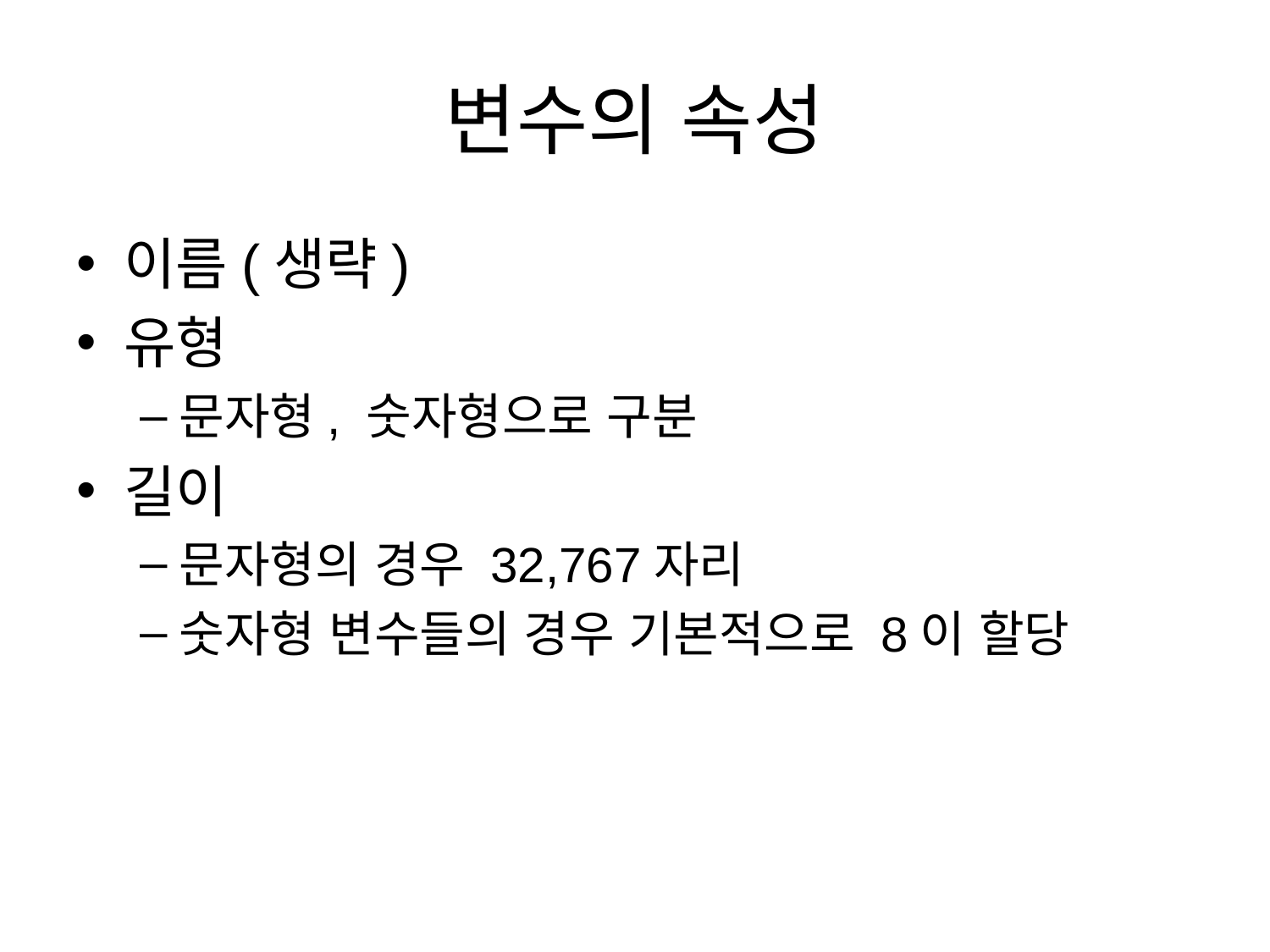

# 변수의 속성
이름(생략)
유형
문자형, 숫자형으로 구분
길이
문자형의 경우 32,767자리
숫자형 변수들의 경우 기본적으로 8이 할당